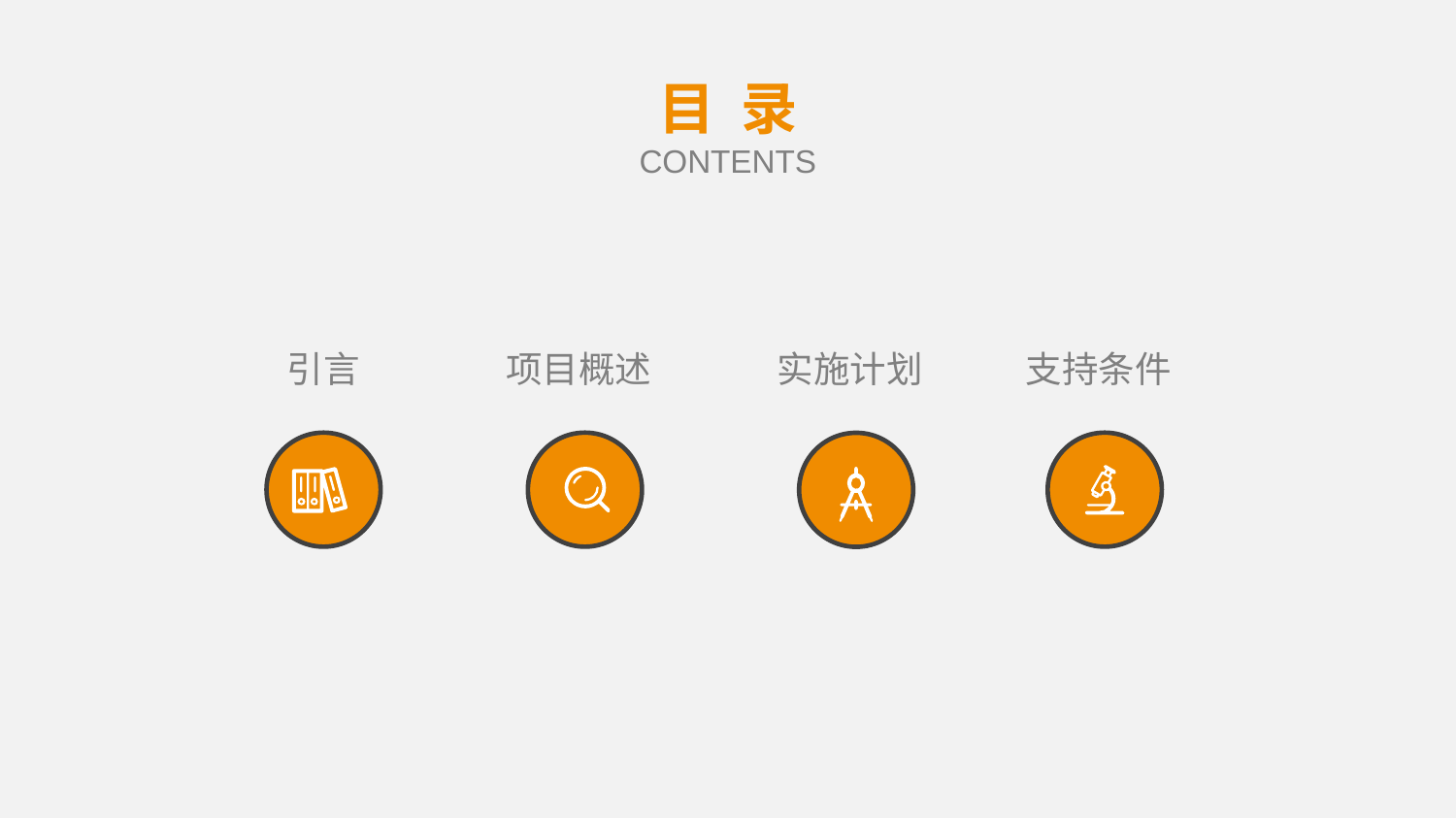

目  录
CONTENTS
引言
实施计划
项目概述
支持条件